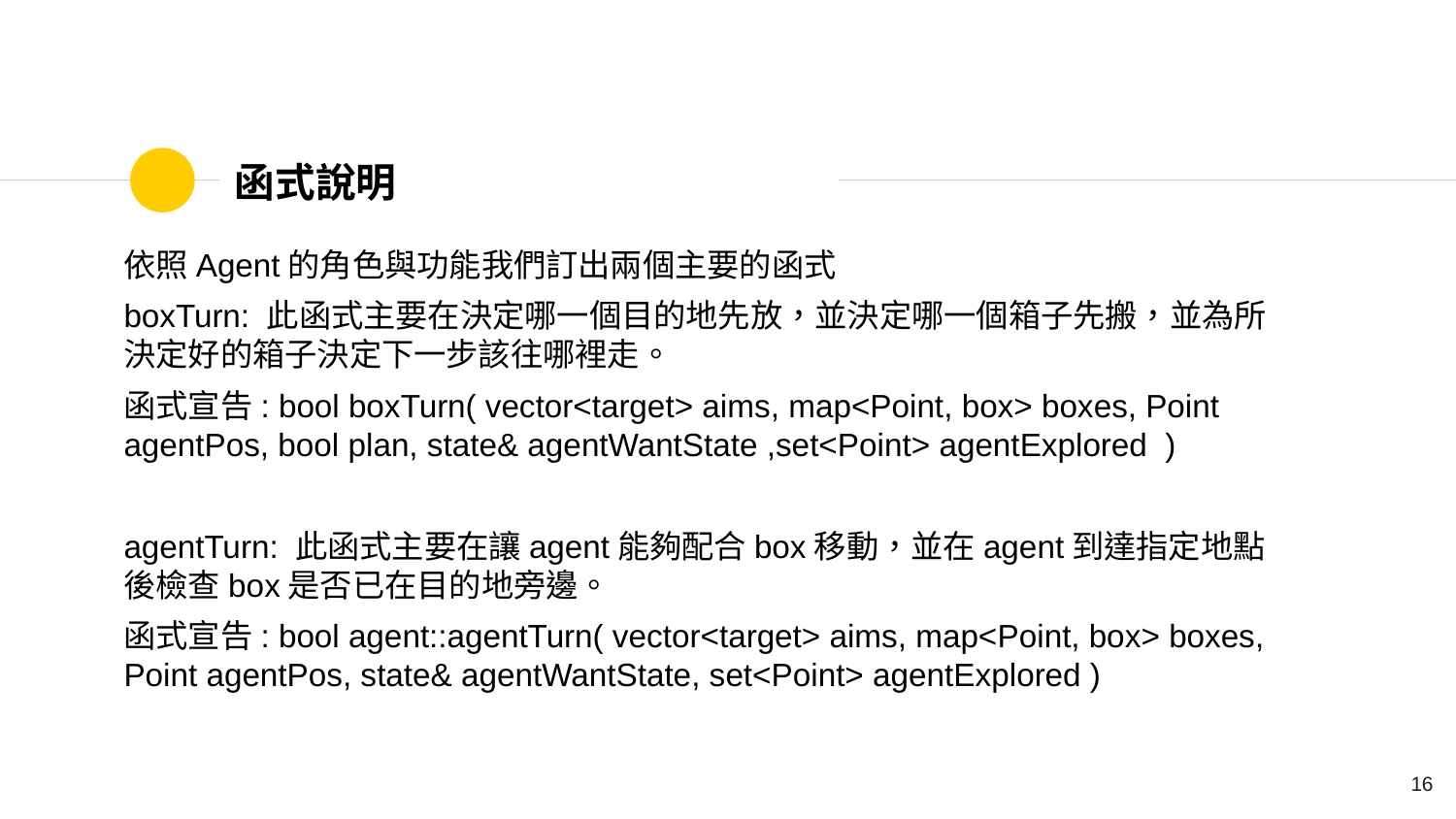

# 函式說明
依照Agent的角色與功能我們訂出兩個主要的函式
boxTurn: 此函式主要在決定哪一個目的地先放，並決定哪一個箱子先搬，並為所決定好的箱子決定下一步該往哪裡走。
函式宣告: bool boxTurn( vector<target> aims, map<Point, box> boxes, Point agentPos, bool plan, state& agentWantState ,set<Point> agentExplored  )

agentTurn: 此函式主要在讓agent能夠配合box移動，並在agent到達指定地點後檢查box是否已在目的地旁邊。
函式宣告: bool agent::agentTurn( vector<target> aims, map<Point, box> boxes, Point agentPos, state& agentWantState, set<Point> agentExplored )

16